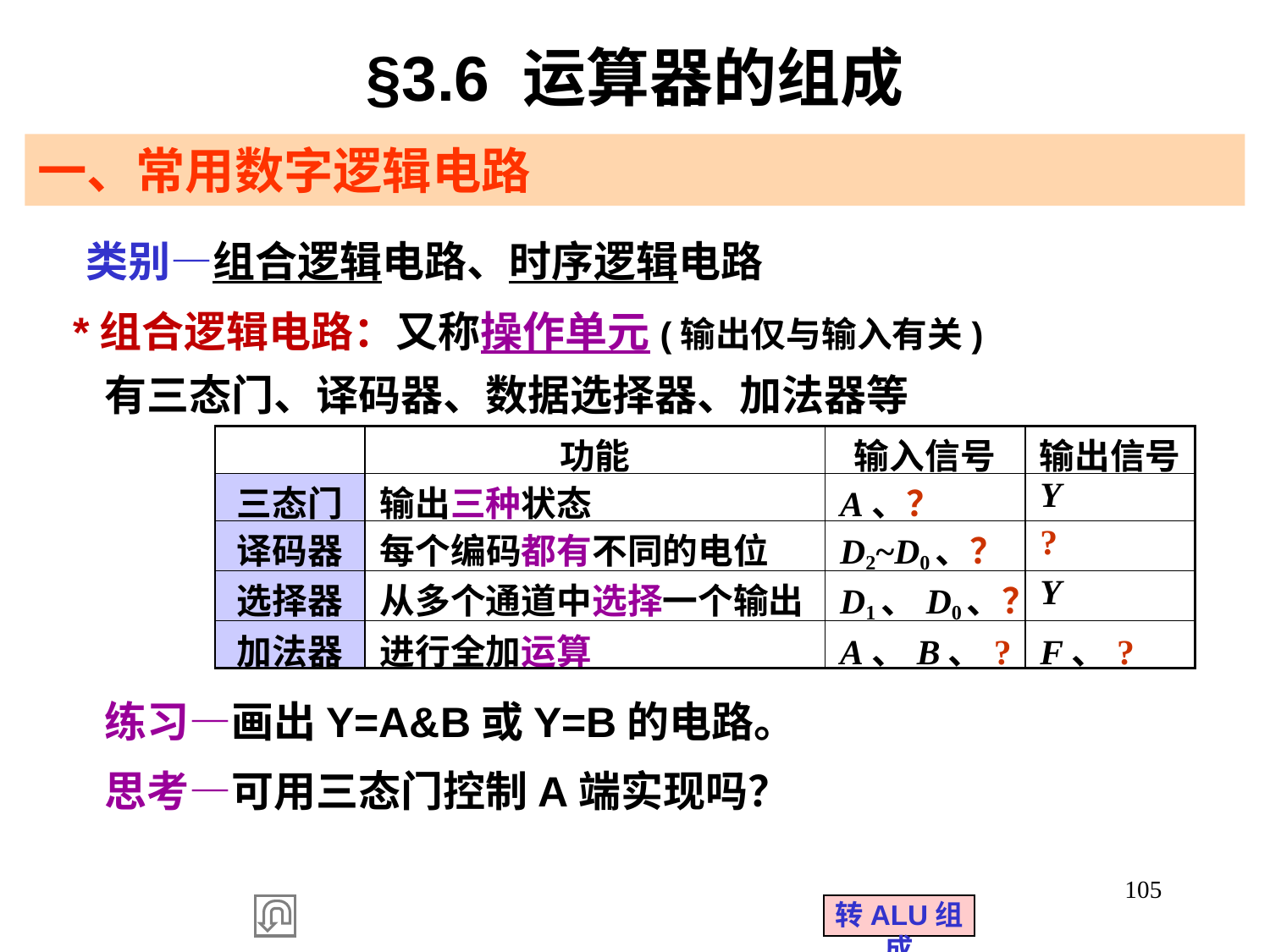

§3.6 运算器的组成
一、常用数字逻辑电路
    类别—组合逻辑电路、时序逻辑电路
   *组合逻辑电路：又称操作单元(输出仅与输入有关)
      有三态门、译码器、数据选择器、加法器等
|  | 功能 | 输入信号 | 输出信号 |
| --- | --- | --- | --- |
| 三态门 | 输出三种状态 | A、？ | Y |
| 译码器 | 每个编码都有不同的电位 | D2~D0、？ | ? |
| 选择器 | 从多个通道中选择一个输出 | D1、D0、？ | Y |
| 加法器 | 进行全加运算 | A、B、? | F、? |
      练习—画出Y=A&B或Y=B的电路。
      思考—可用三态门控制A端实现吗？
105
转ALU组成